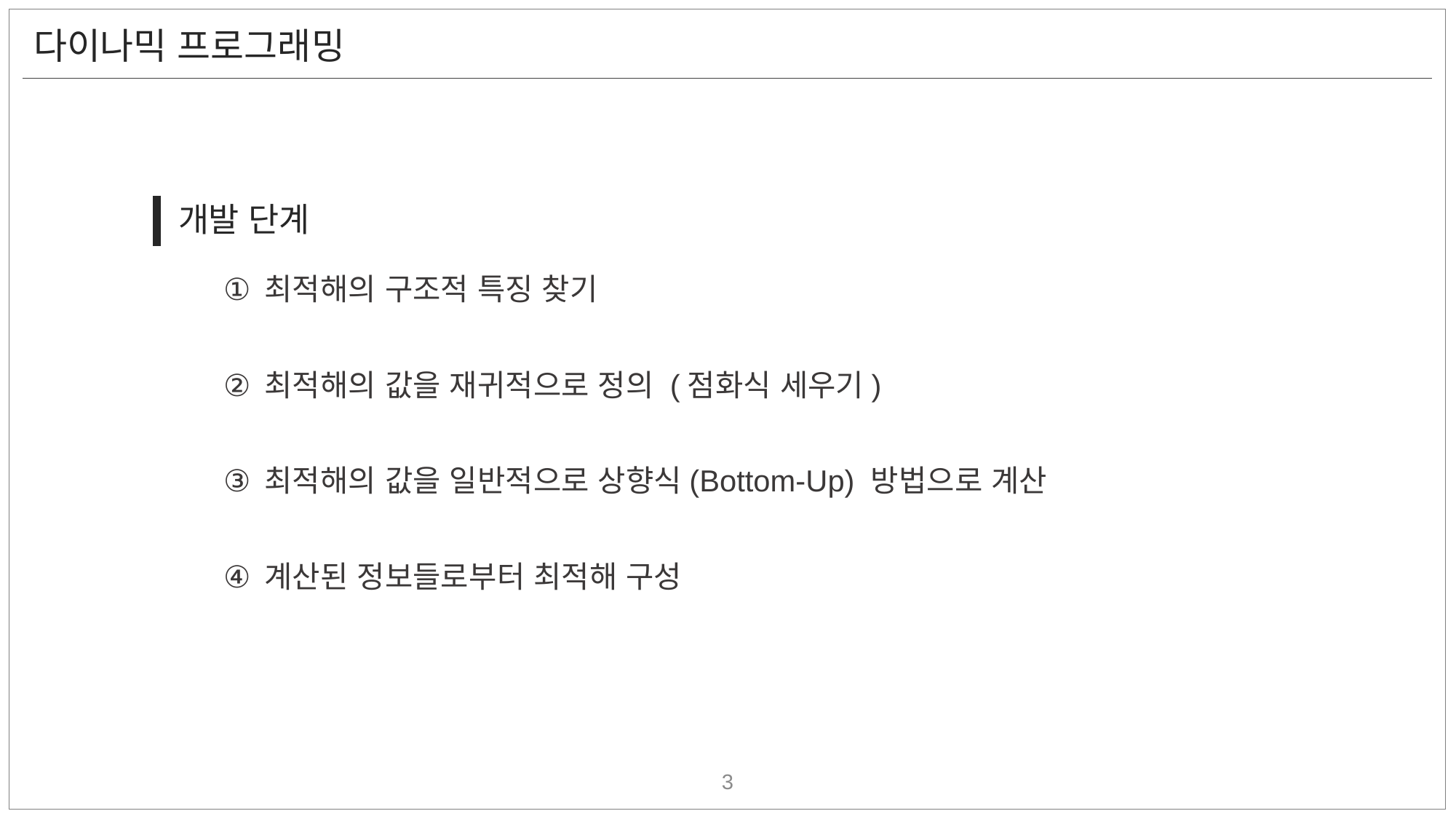

# 다이나믹 프로그래밍
개발 단계
최적해의 구조적 특징 찾기

최적해의 값을 재귀적으로 정의 (점화식 세우기)

최적해의 값을 일반적으로 상향식(Bottom-Up) 방법으로 계산

계산된 정보들로부터 최적해 구성
3